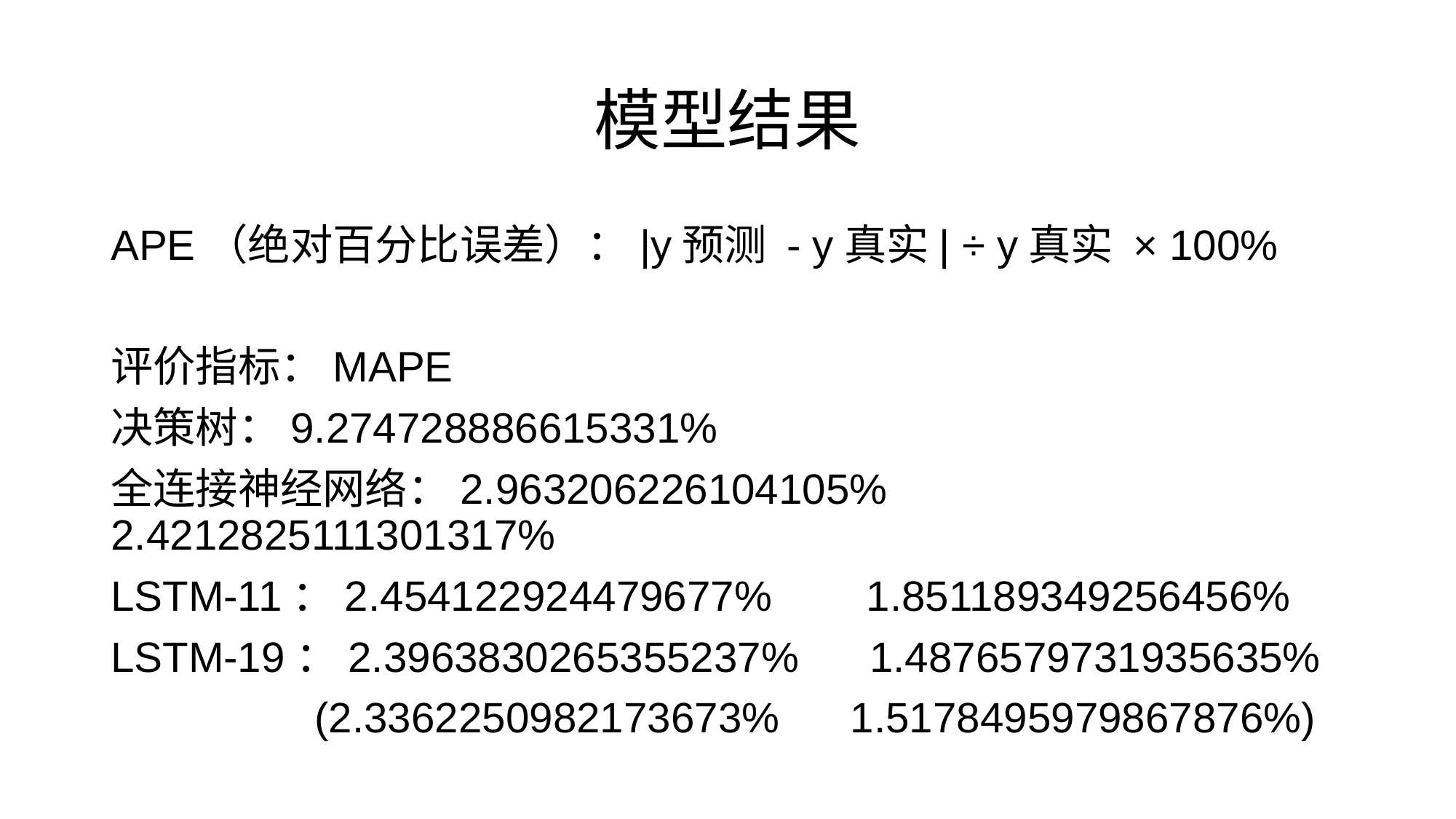

# 模型结果
APE（绝对百分比误差）：|y预测 - y真实| ÷ y真实 × 100%

评价指标：MAPE
决策树：9.274728886615331%
全连接神经网络：2.963206226104105%      2.4212825111301317%
LSTM-11：2.454122924479677%        1.851189349256456%
LSTM-19：2.3963830265355237%      1.4876579731935635%
	        (2.3362250982173673%      1.5178495979867876%)